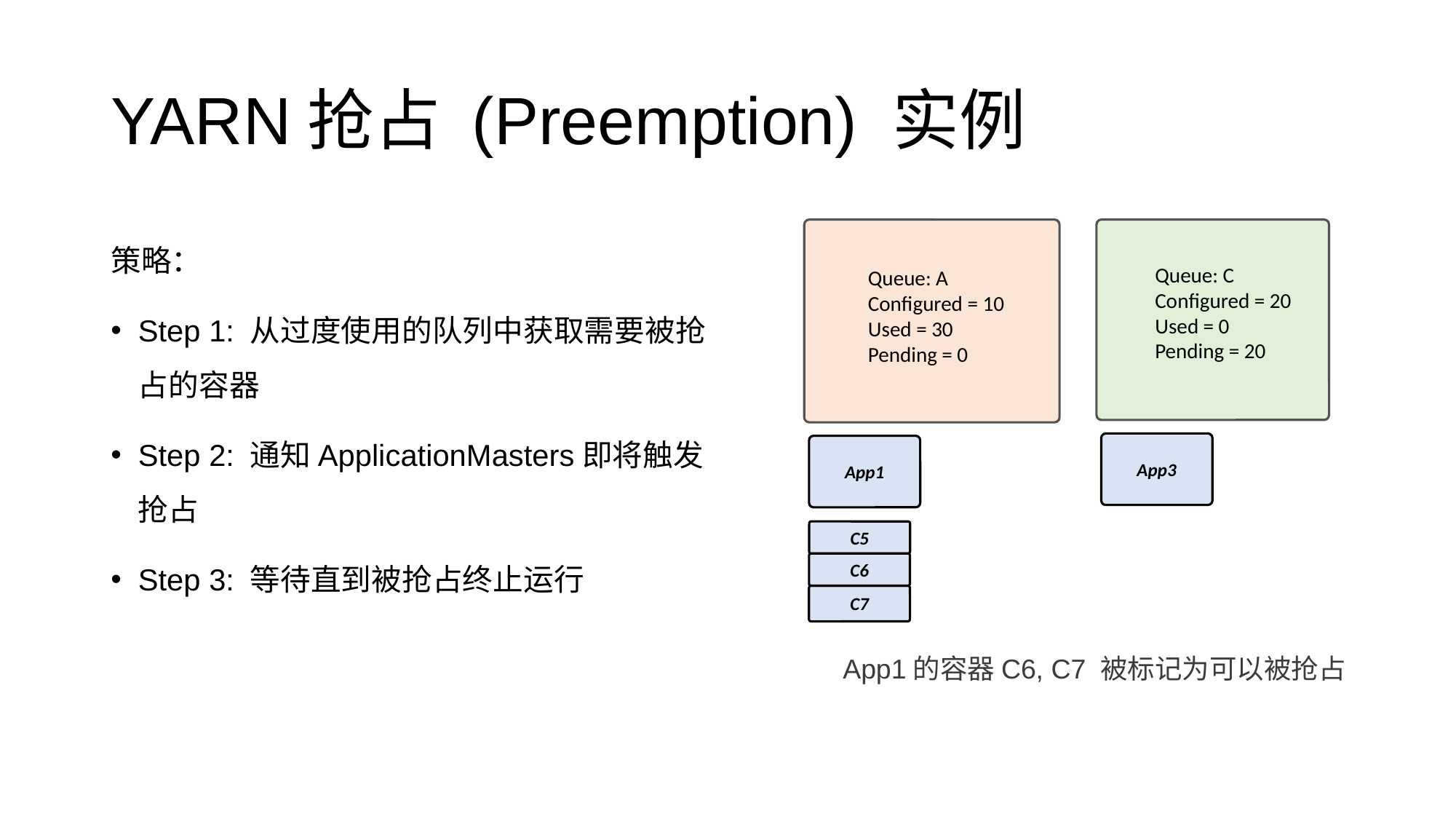

# YARN抢占 (Preemption) 实例
策略：
Step 1: 从过度使用的队列中获取需要被抢占的容器
Step 2: 通知ApplicationMasters即将触发抢占
Step 3: 等待直到被抢占终止运行

Queue: A
Configured = 10
Used = 30
Pending = 0
App1
C5
C6
C7

Queue: C
Configured = 20
Used = 0
Pending = 20
App3

App1的容器C6, C7 被标记为可以被抢占